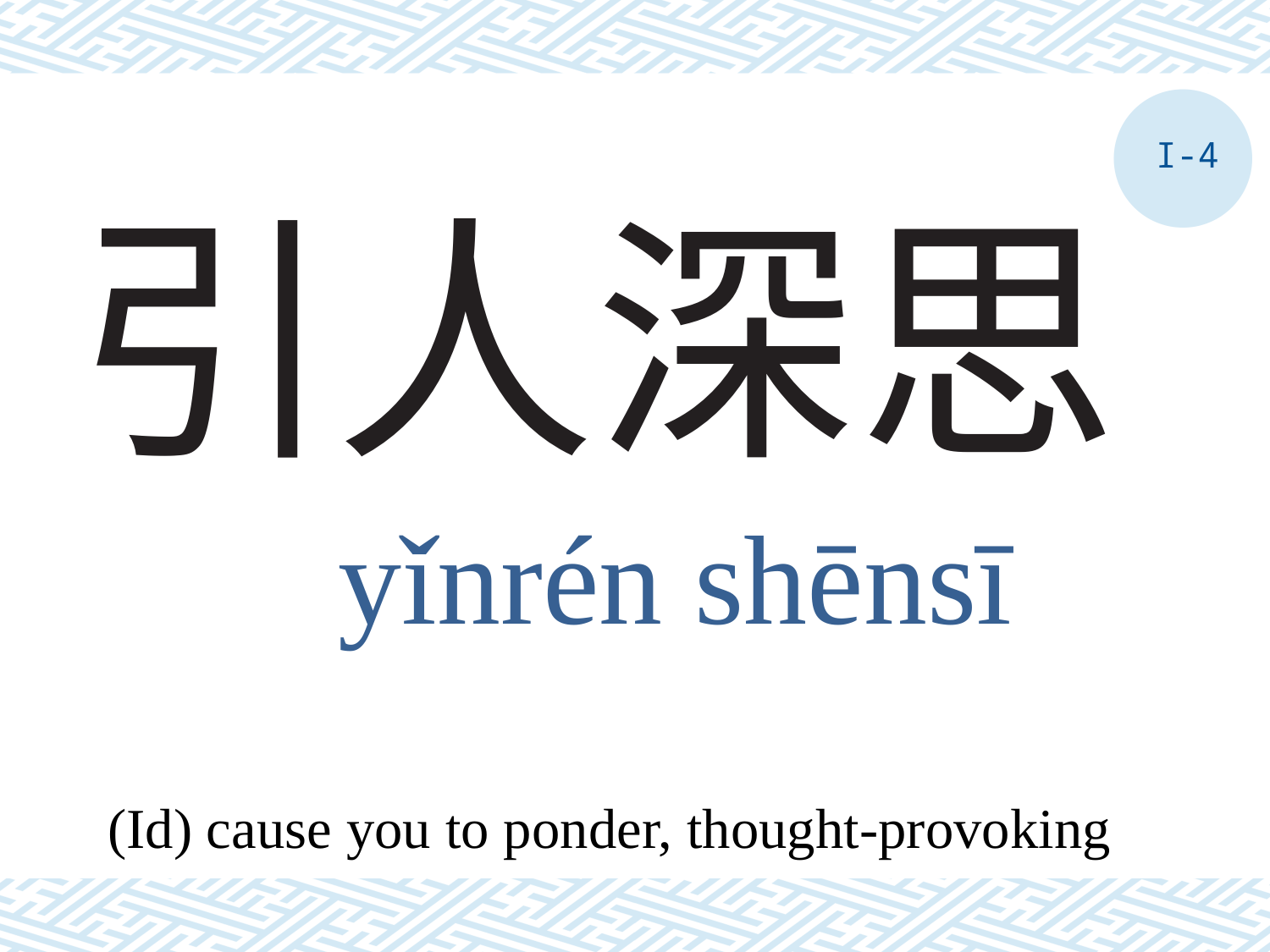

I-4

# 引人深思
yǐnrén shēnsī
(Id) cause you to ponder, thought-provoking